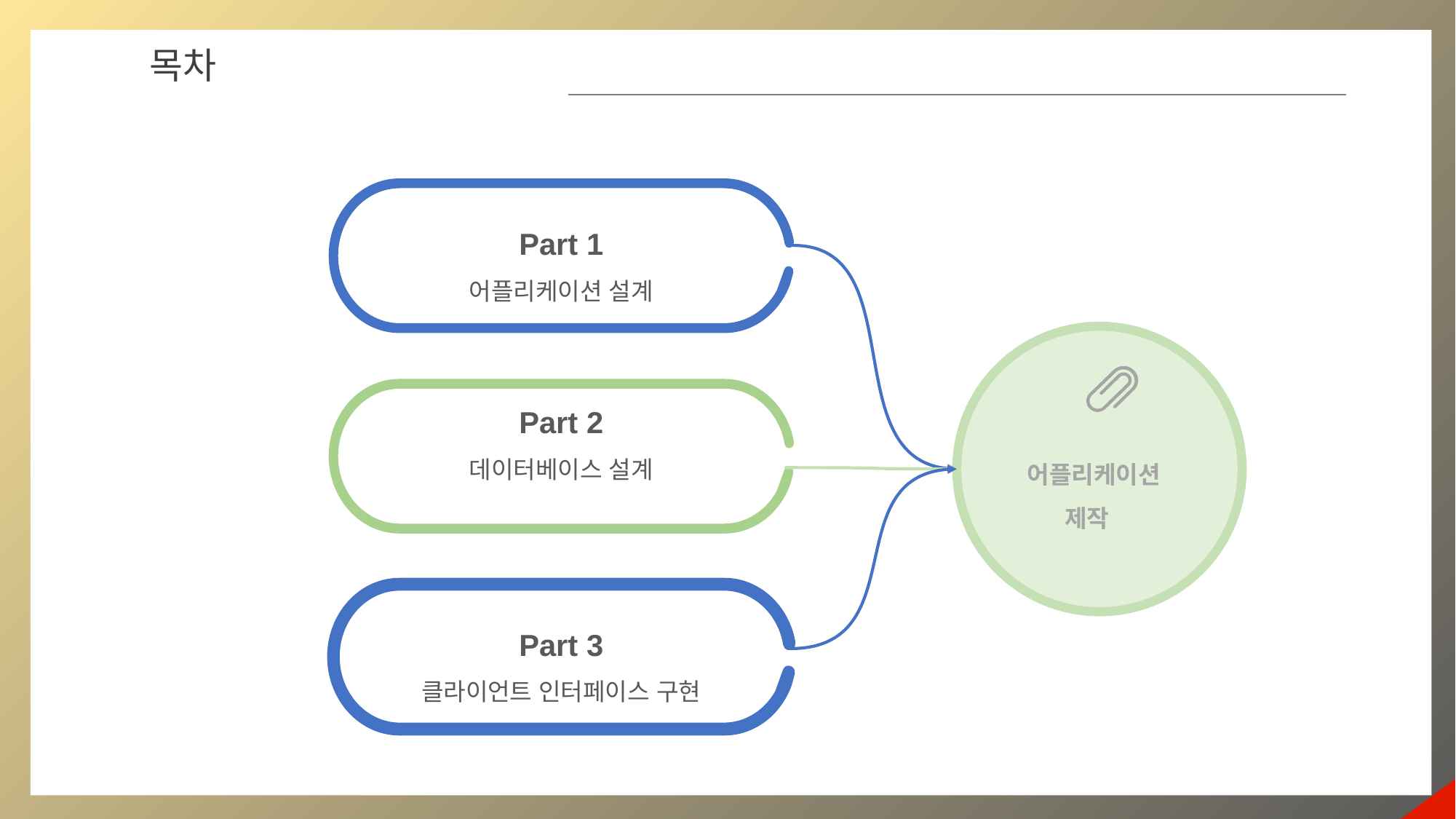

목차
Part 1
어플리케이션 설계

Part 2
데이터베이스 설계

어플리케이션
제작
Part 3
클라이언트 인터페이스 구현